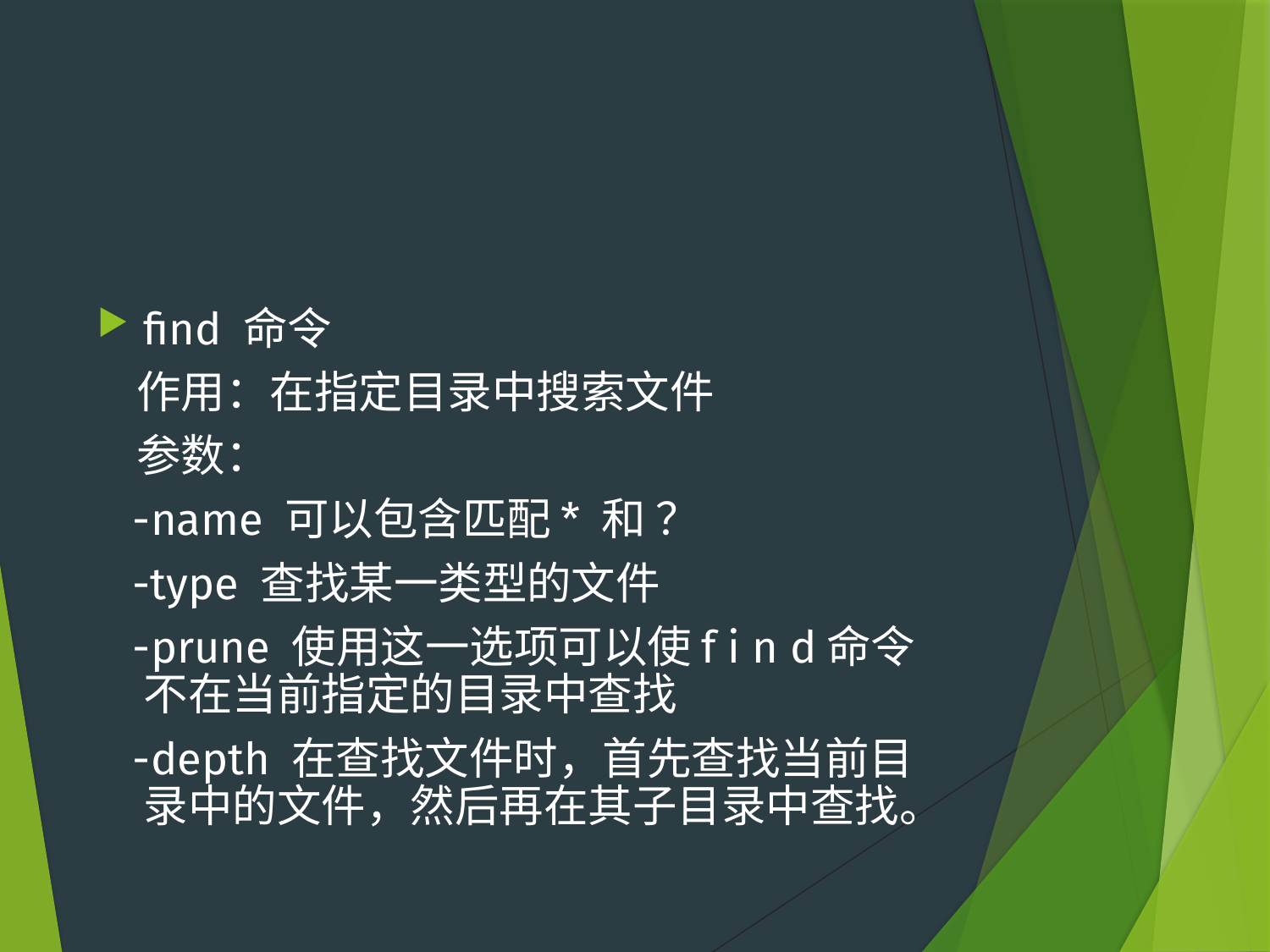

#
find 命令
   作用：在指定目录中搜索文件
   参数：
   -name 可以包含匹配* 和 ？
   -type 查找某一类型的文件
   -prune 使用这一选项可以使f i n d命令不在当前指定的目录中查找
   -depth 在查找文件时，首先查找当前目录中的文件，然后再在其子目录中查找。